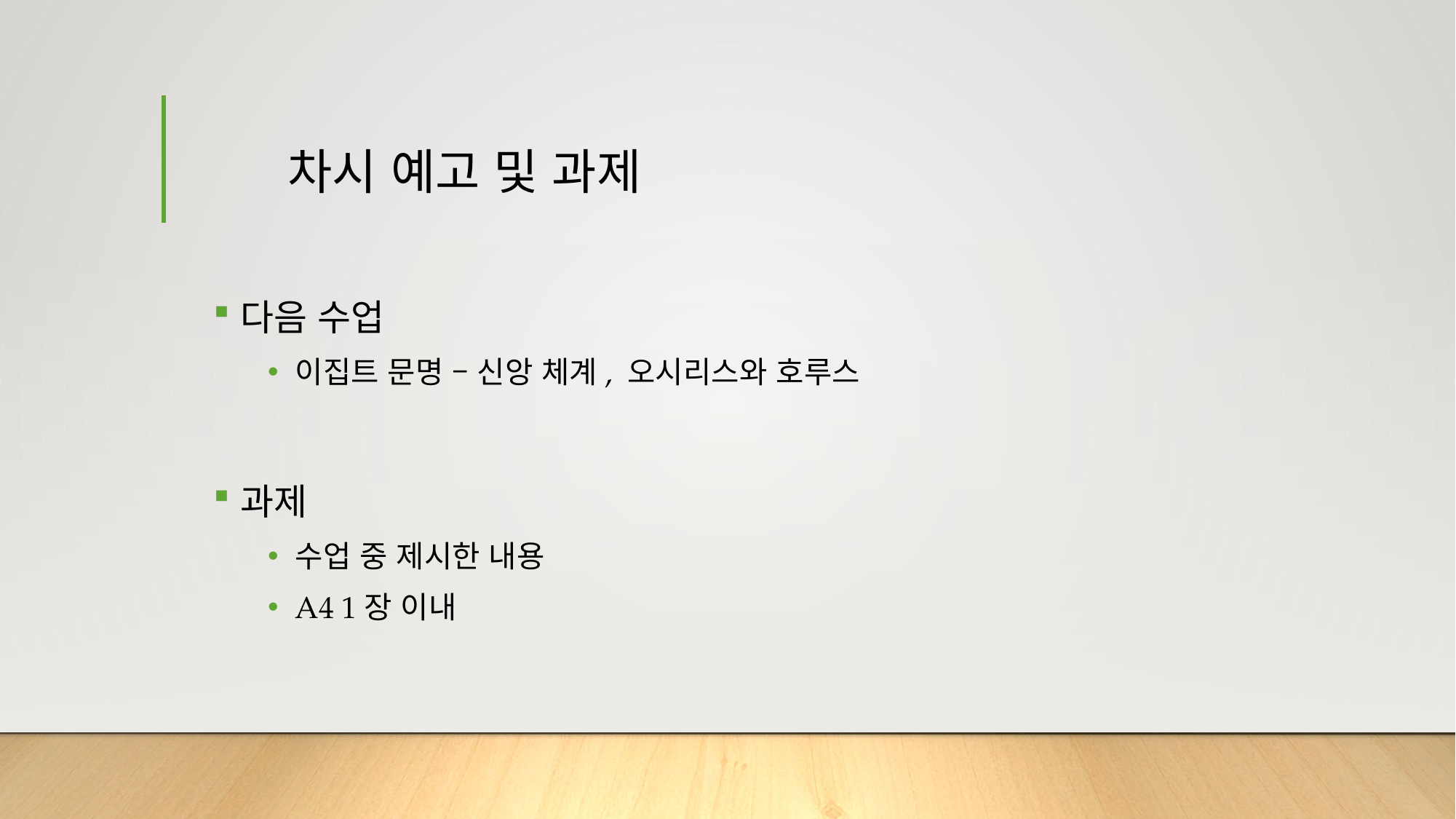

# 차시 예고 및 과제
다음 수업
이집트 문명 – 신앙 체계, 오시리스와 호루스

과제
수업 중 제시한 내용
A4 1장 이내